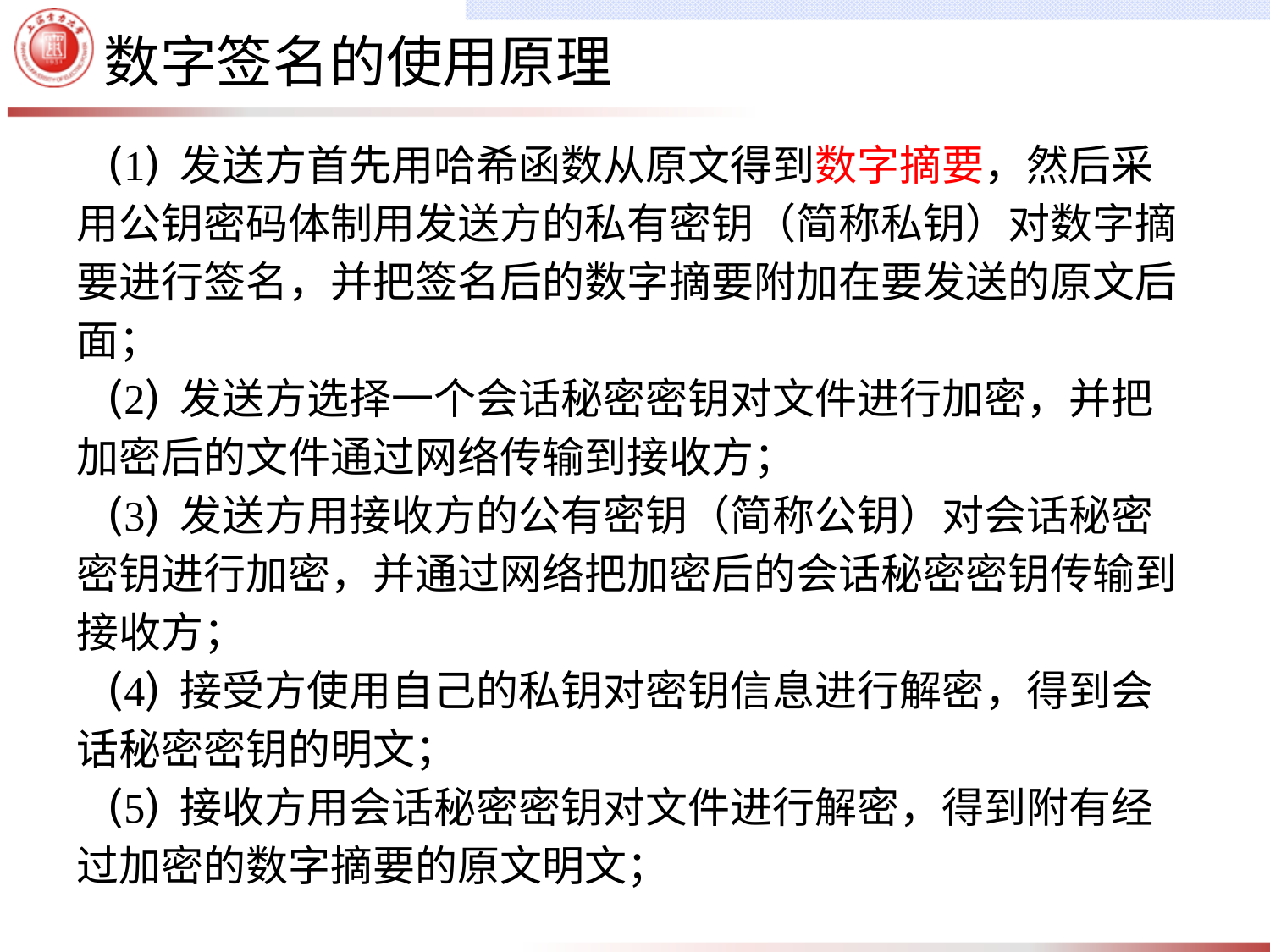

数字签名的使用原理

   (1) 发送方首先用哈希函数从原文得到数字摘要，然后采用公钥密码体制用发送方的私有密钥（简称私钥）对数字摘要进行签名，并把签名后的数字摘要附加在要发送的原文后面；
   (2) 发送方选择一个会话秘密密钥对文件进行加密，并把加密后的文件通过网络传输到接收方；
   (3) 发送方用接收方的公有密钥（简称公钥）对会话秘密密钥进行加密，并通过网络把加密后的会话秘密密钥传输到接收方；
   (4) 接受方使用自己的私钥对密钥信息进行解密，得到会话秘密密钥的明文；
   (5) 接收方用会话秘密密钥对文件进行解密，得到附有经过加密的数字摘要的原文明文；